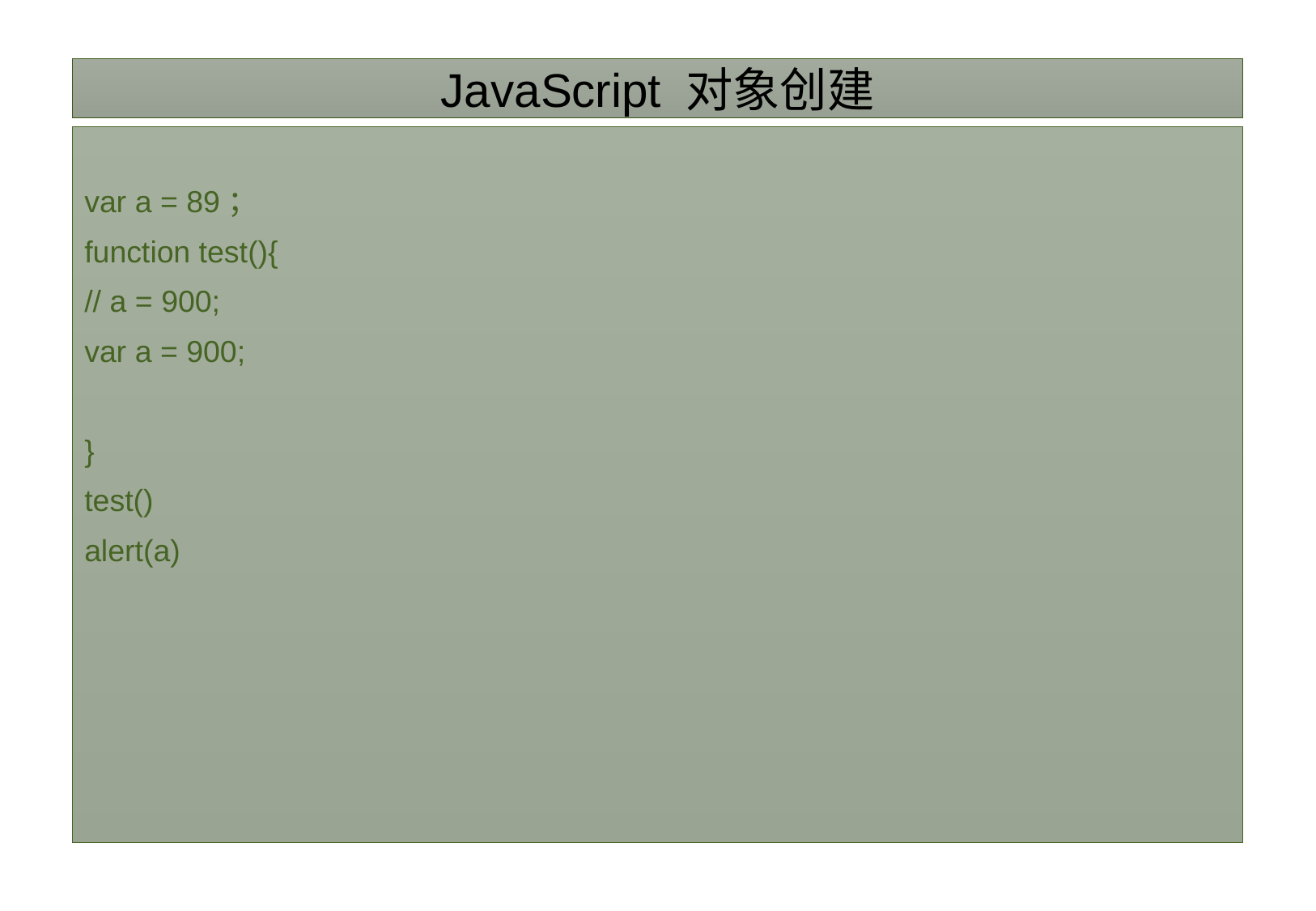

# JavaScript 对象创建

var a = 89；
function test(){
// a = 900;
var a = 900;

}
test()
alert(a)